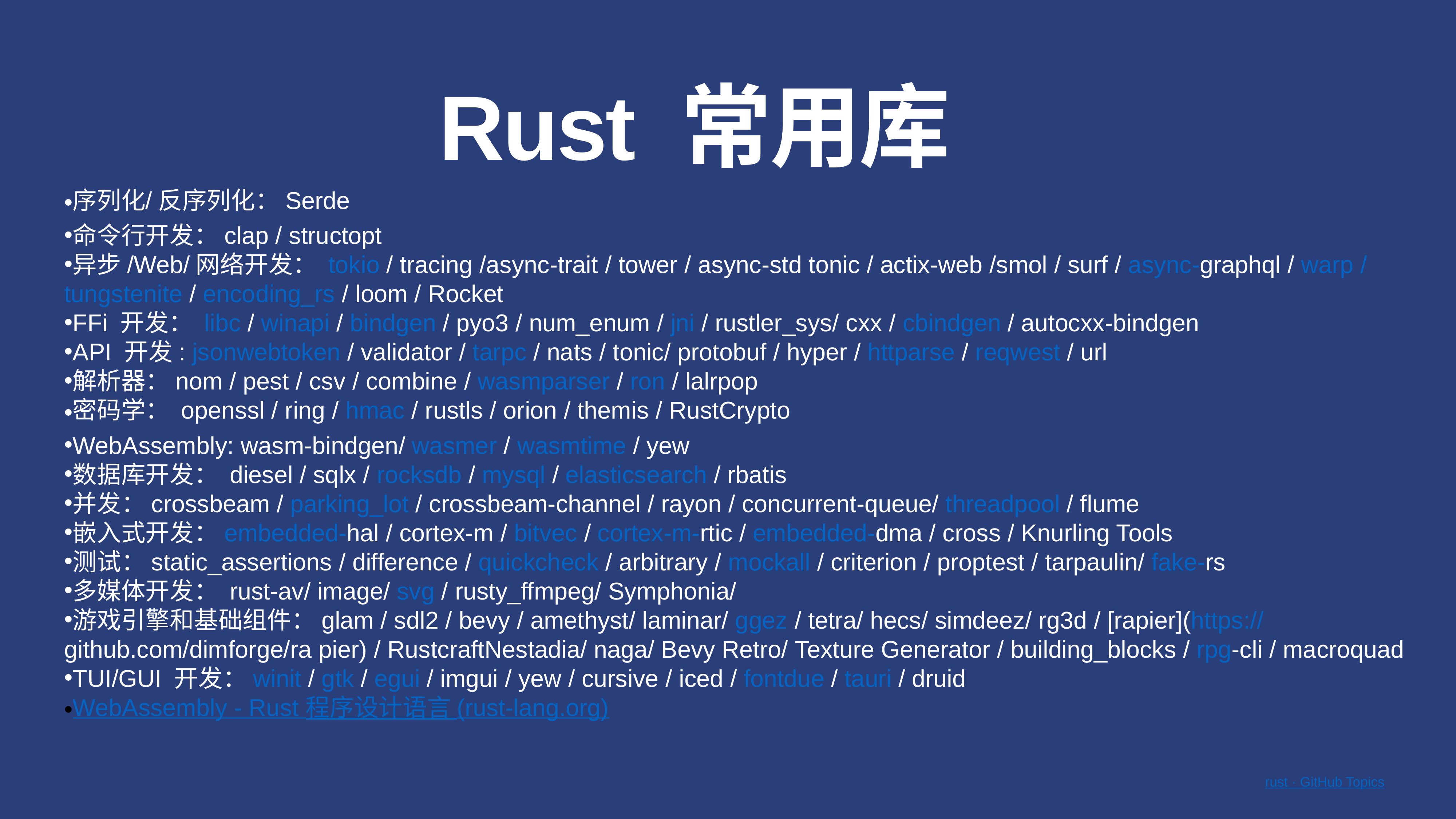

Rust 常用库
序列化/反序列化：Serde
命令行开发：clap / structopt
异步/Web/网络开发： tokio / tracing /async-trait / tower / async-std tonic / actix-web /smol / surf / async-graphql / warp /tungstenite / encoding_rs / loom / Rocket
FFi 开发： libc / winapi / bindgen / pyo3 / num_enum / jni / rustler_sys/ cxx / cbindgen / autocxx-bindgen
API 开发: jsonwebtoken / validator / tarpc / nats / tonic/ protobuf / hyper / httparse / reqwest / url
解析器：nom / pest / csv / combine / wasmparser / ron / lalrpop
密码学： openssl / ring / hmac / rustls / orion / themis / RustCrypto
WebAssembly: wasm-bindgen/ wasmer / wasmtime / yew
数据库开发： diesel / sqlx / rocksdb / mysql / elasticsearch / rbatis
并发：crossbeam / parking_lot / crossbeam-channel / rayon / concurrent-queue/ threadpool / flume
嵌入式开发：embedded-hal / cortex-m / bitvec / cortex-m-rtic / embedded-dma / cross / Knurling Tools
测试：static_assertions / difference / quickcheck / arbitrary / mockall / criterion / proptest / tarpaulin/ fake-rs
多媒体开发： rust-av/ image/ svg / rusty_ffmpeg/ Symphonia/
游戏引擎和基础组件：glam / sdl2 / bevy / amethyst/ laminar/ ggez / tetra/ hecs/ simdeez/ rg3d / [rapier](https://github.com/dimforge/ra pier) / RustcraftNestadia/ naga/ Bevy Retro/ Texture Generator / building_blocks / rpg-cli / macroquad
TUI/GUI 开发：winit / gtk / egui / imgui / yew / cursive / iced / fontdue / tauri / druid
WebAssembly - Rust 程序设计语言 (rust-lang.org)

rust · GitHub Topics